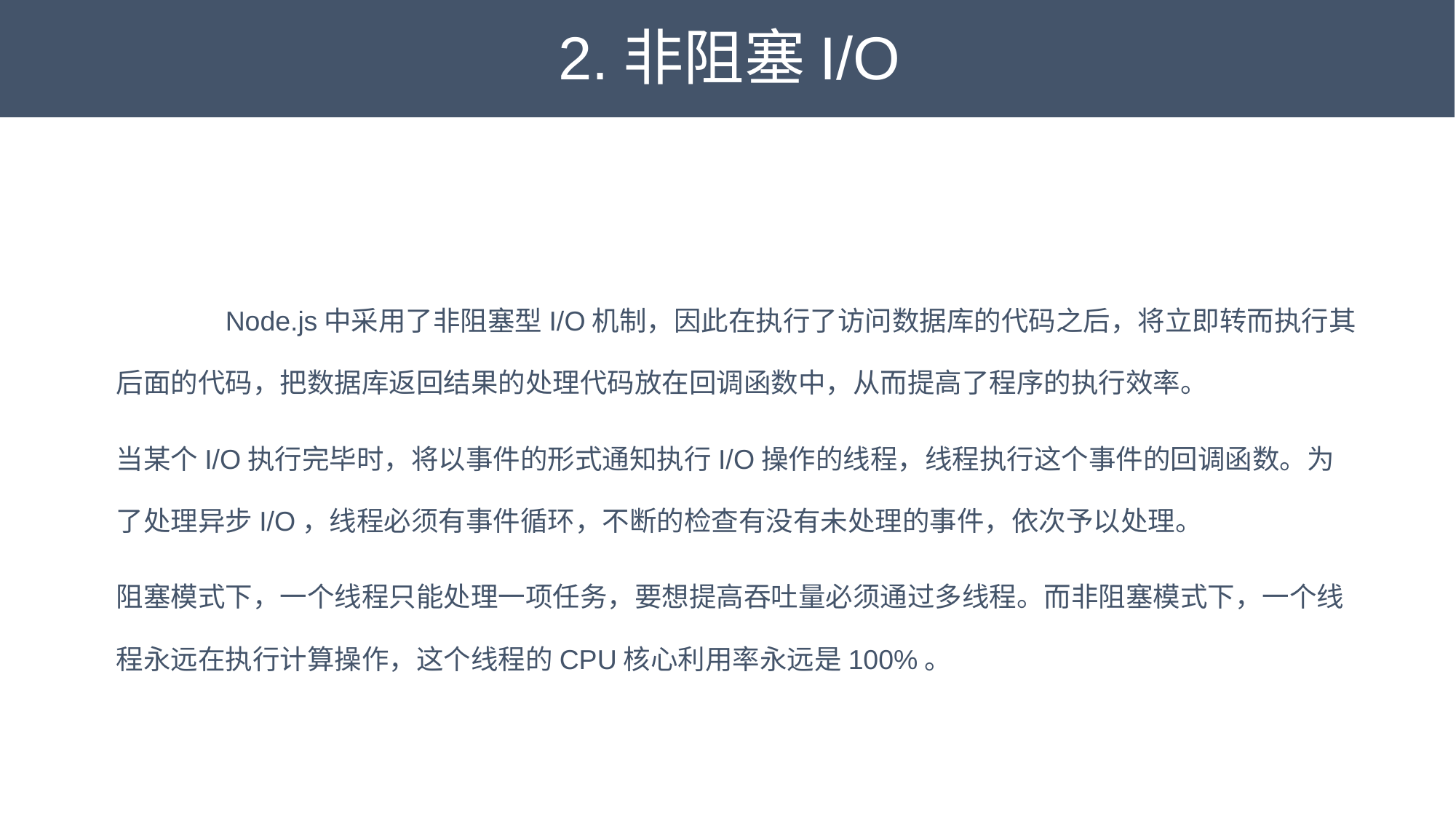

# 2.非阻塞I/O
	Node.js中采用了非阻塞型I/O机制，因此在执行了访问数据库的代码之后，将立即转而执行其后面的代码，把数据库返回结果的处理代码放在回调函数中，从而提高了程序的执行效率。
当某个I/O执行完毕时，将以事件的形式通知执行I/O操作的线程，线程执行这个事件的回调函数。为了处理异步I/O，线程必须有事件循环，不断的检查有没有未处理的事件，依次予以处理。
阻塞模式下，一个线程只能处理一项任务，要想提高吞吐量必须通过多线程。而非阻塞模式下，一个线程永远在执行计算操作，这个线程的CPU核心利用率永远是100%。